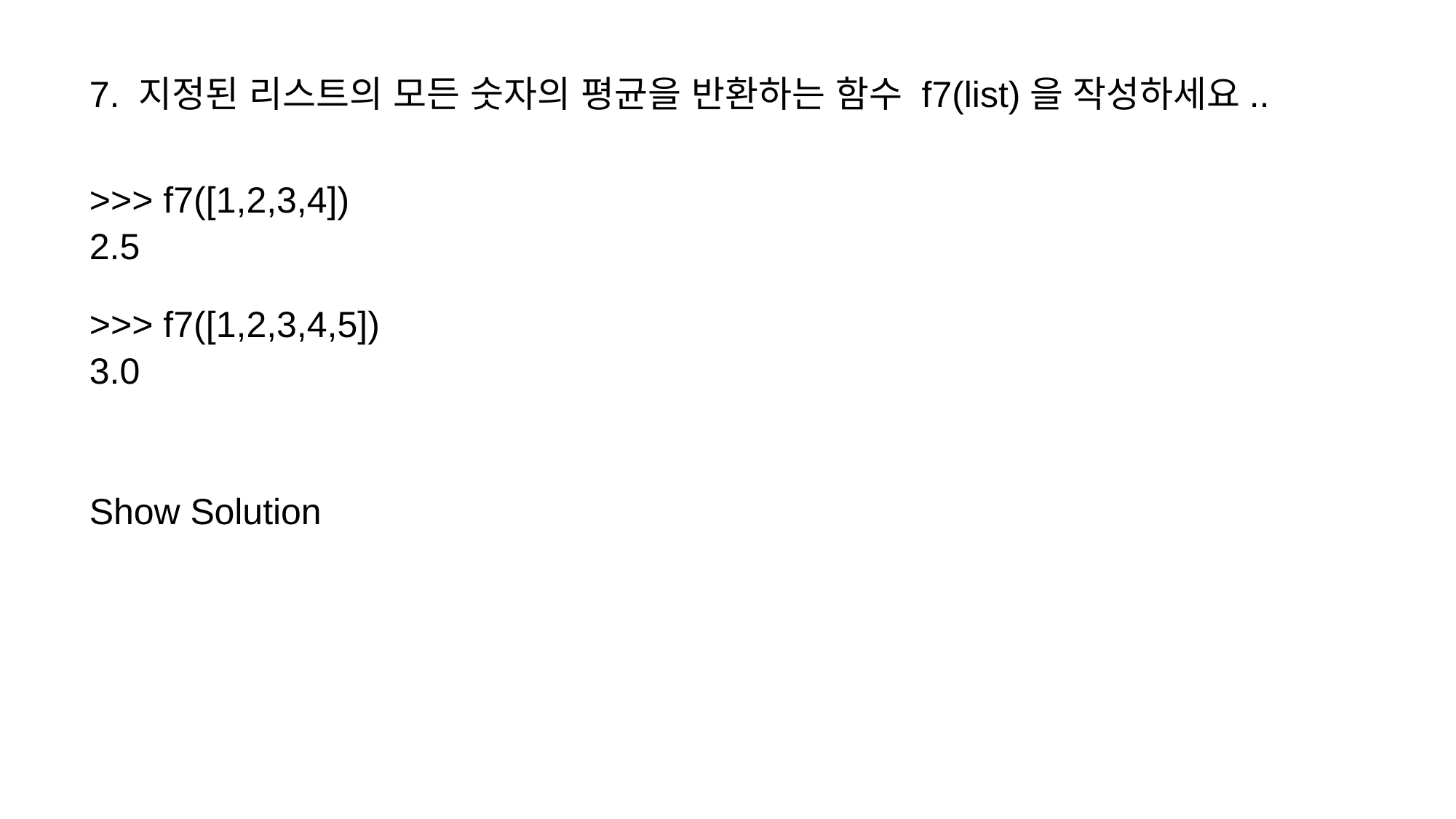

7. 지정된 리스트의 모든 숫자의 평균을 반환하는 함수 f7(list)을 작성하세요..

>>> f7([1,2,3,4])
2.5

>>> f7([1,2,3,4,5])
3.0

Show Solution